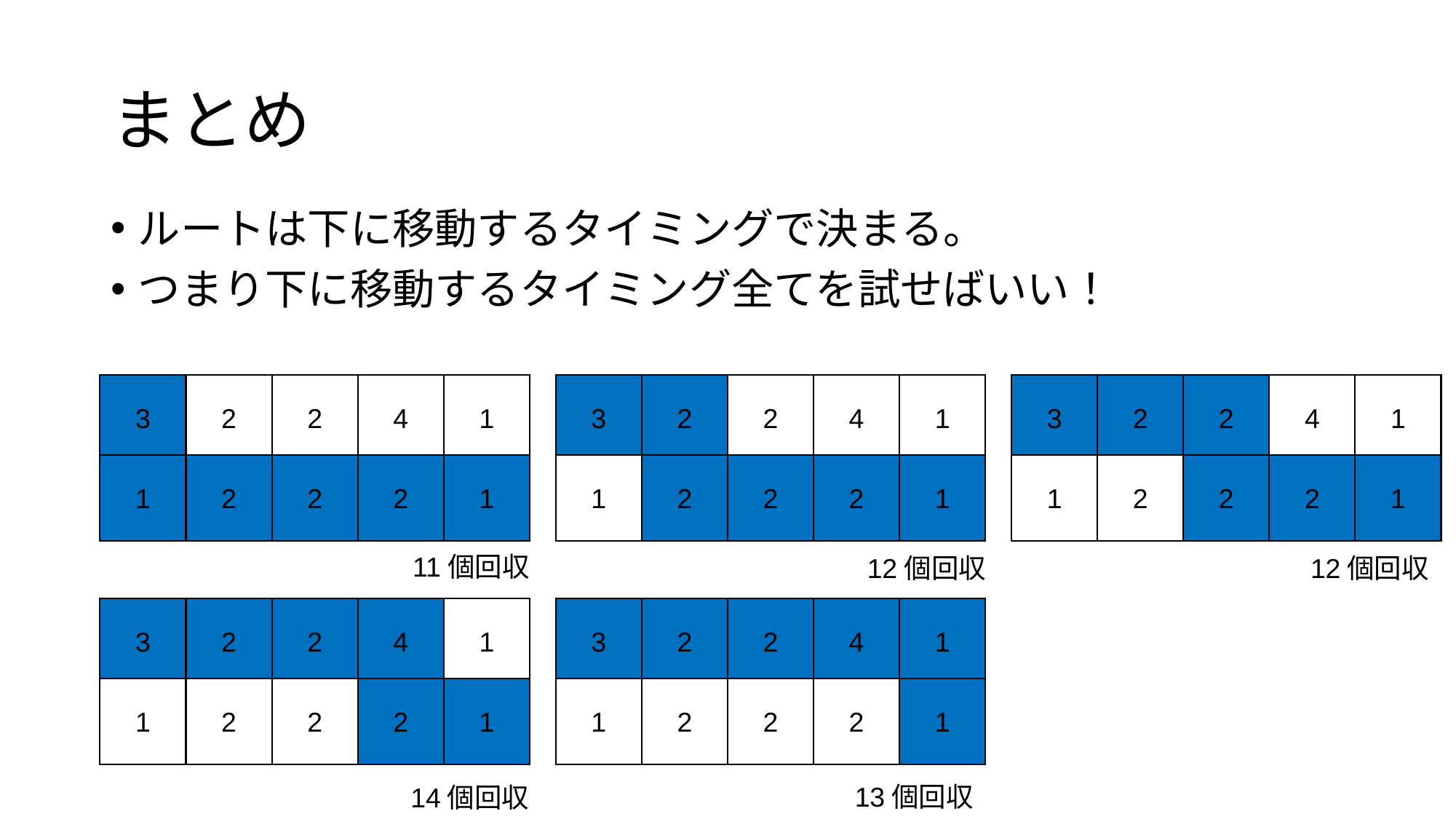

# まとめ
ルートは下に移動するタイミングで決まる。
つまり下に移動するタイミング全てを試せばいい！
3
2
2
4
1
3
2
2
4
1
3
2
2
4
1
1
2
2
2
1
1
2
2
2
1
1
2
2
2
1
11個回収
12個回収
12個回収
3
2
2
4
1
3
2
2
4
1
1
2
2
2
1
1
2
2
2
1
13個回収
14個回収